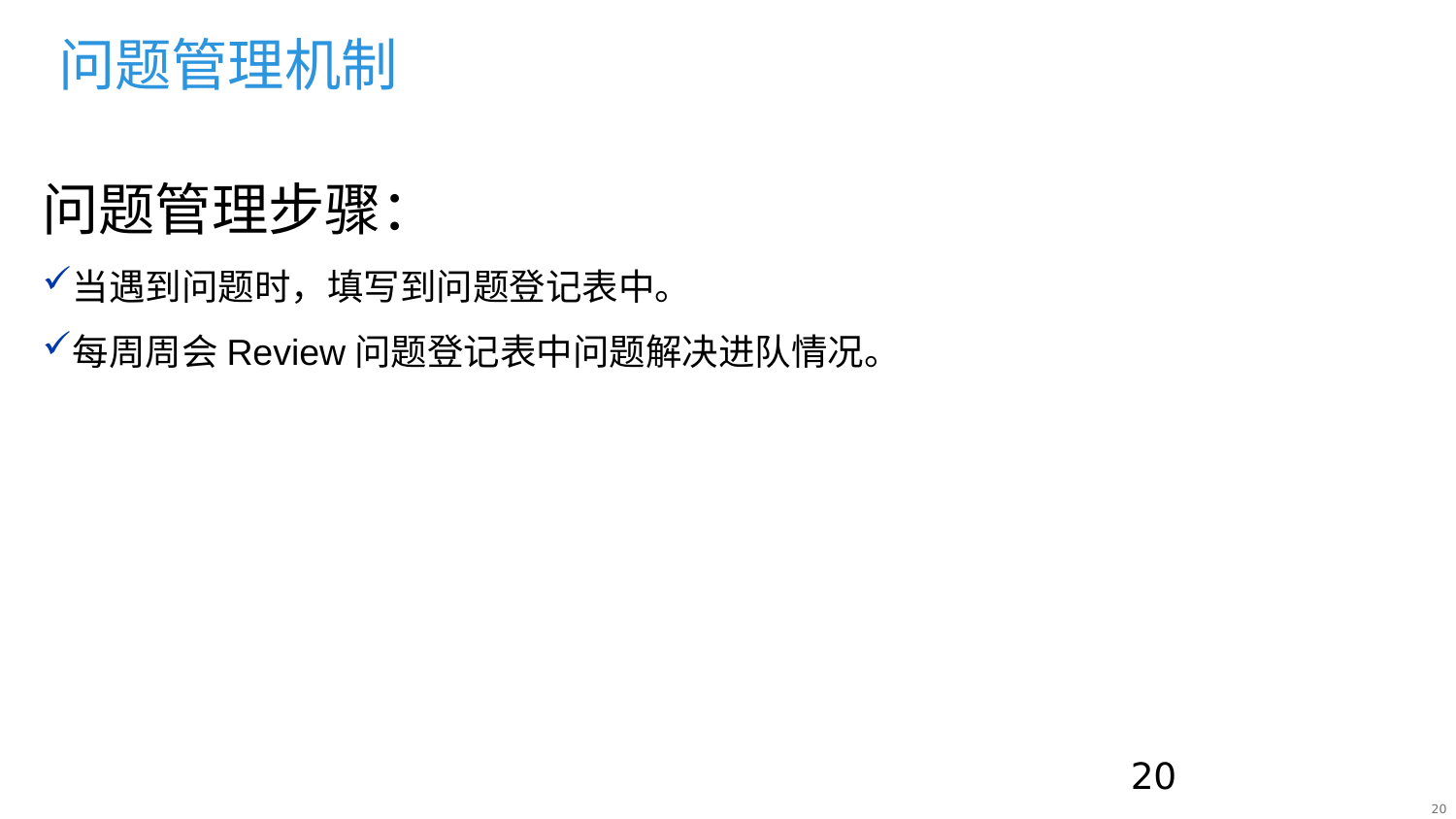

# 问题管理机制
问题管理步骤：
当遇到问题时，填写到问题登记表中。
每周周会Review问题登记表中问题解决进队情况。
20